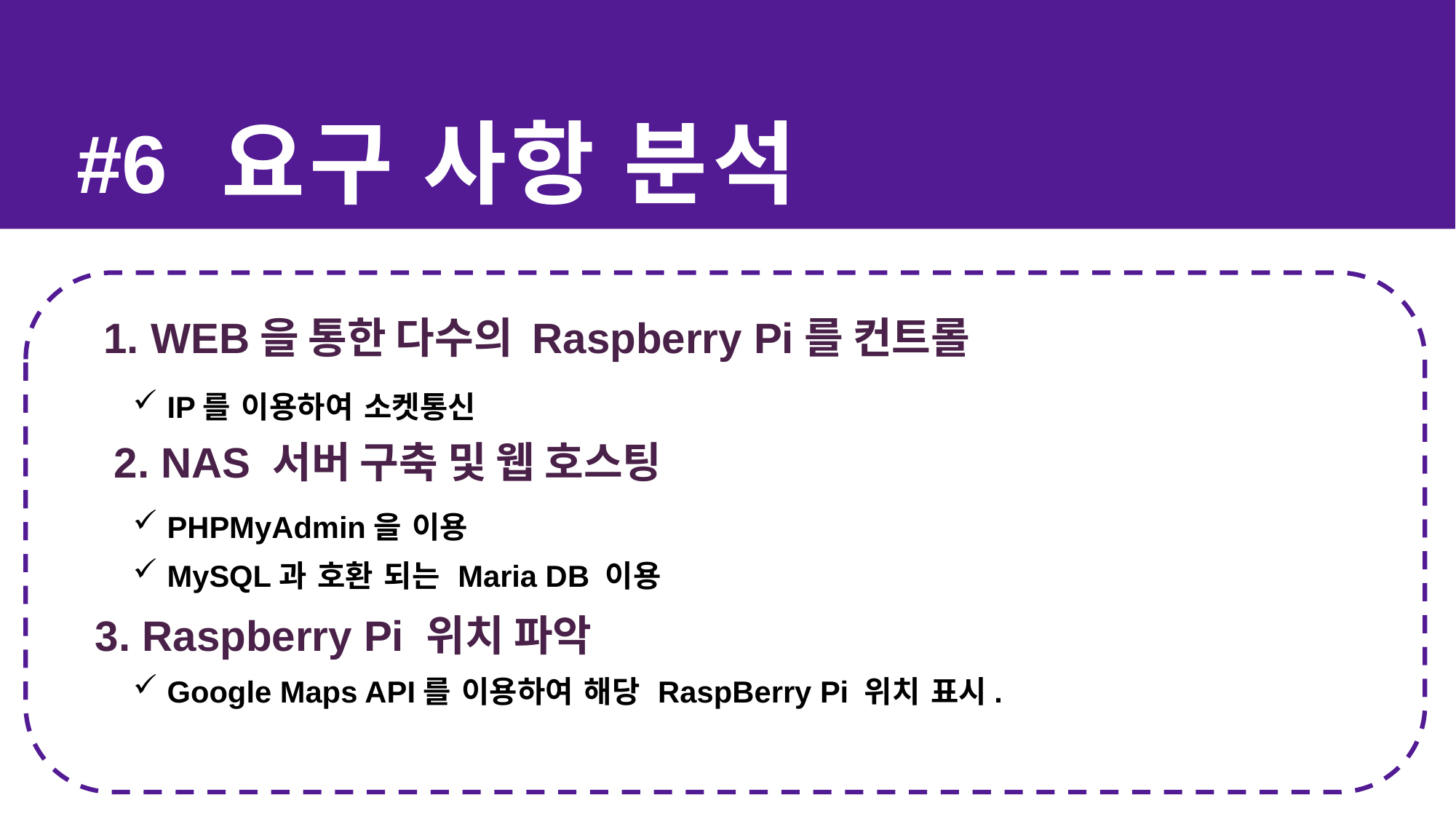

요구 사항 분석
#6

1. WEB을 통한 다수의 Raspberry Pi를 컨트롤
IP를 이용하여 소켓통신
2. NAS 서버 구축 및 웹 호스팅
PHPMyAdmin을 이용
MySQL과 호환 되는 Maria DB 이용
3. Raspberry Pi 위치 파악
Google Maps API를 이용하여 해당 RaspBerry Pi 위치 표시.